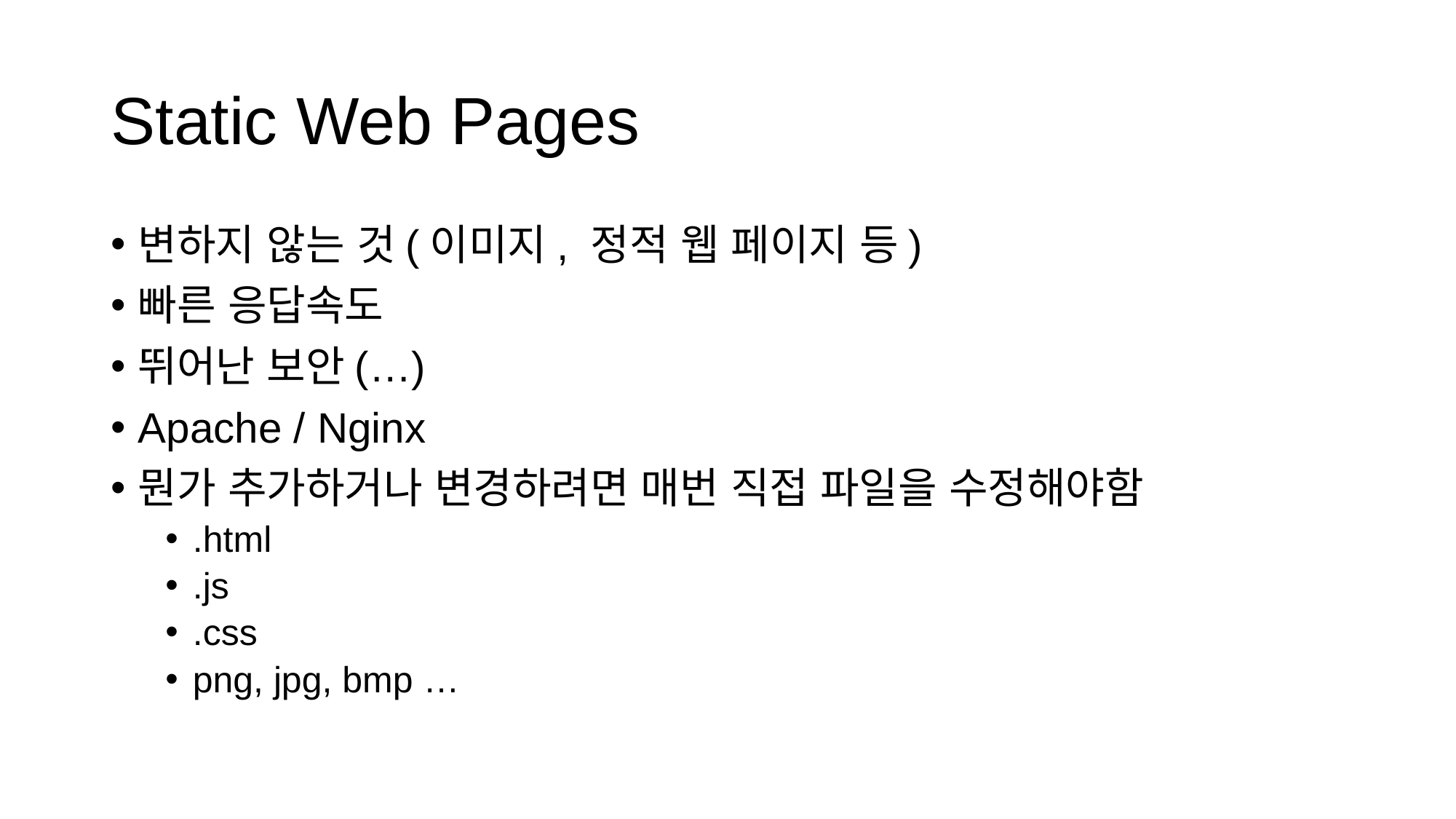

# Static Web Pages
변하지 않는 것(이미지, 정적 웹 페이지 등)
빠른 응답속도
뛰어난 보안(…)
Apache / Nginx
뭔가 추가하거나 변경하려면 매번 직접 파일을 수정해야함
.html
.js
.css
png, jpg, bmp …